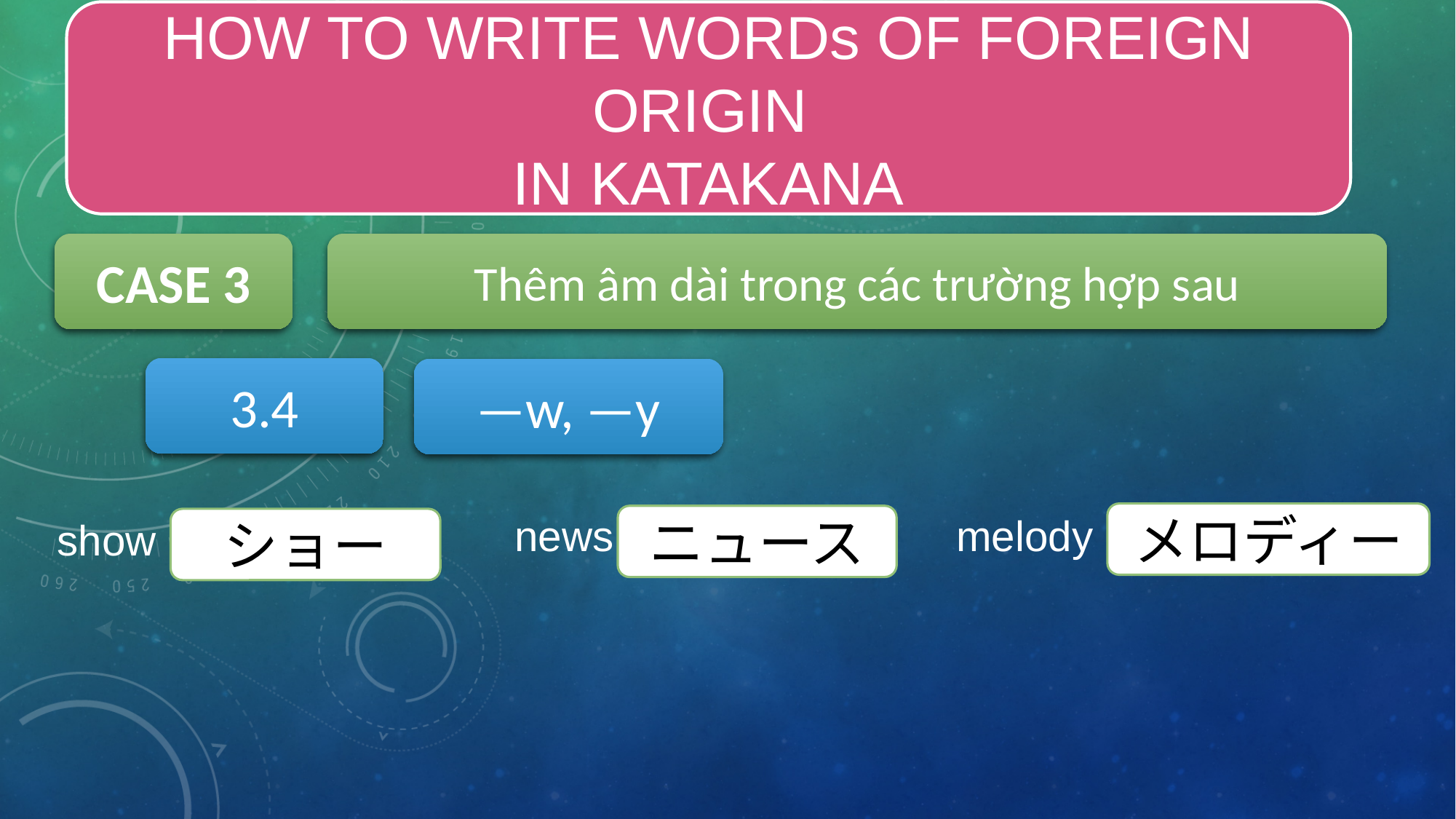

HOW TO WRITE WORDs OF FOREIGN ORIGIN
IN KATAKANA
CASE 3
Thêm âm dài trong các trường hợp sau
3.4
—w, —y
news
melody
show
メロディー
ニュース
ショー